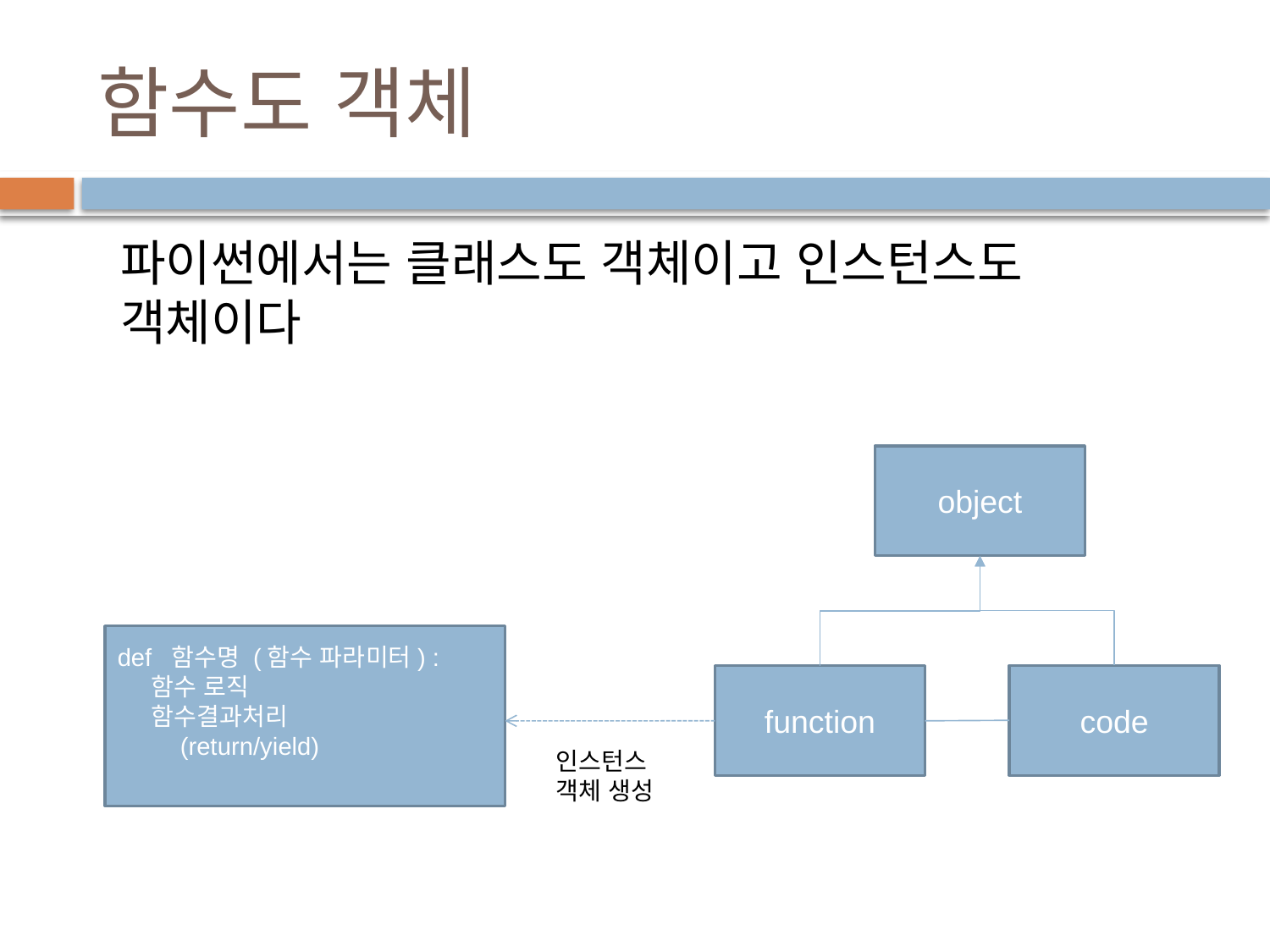

# 함수도 객체
파이썬에서는 클래스도 객체이고 인스턴스도 객체이다
object
def  함수명 (함수 파라미터) :
    함수 로직
    함수결과처리
         (return/yield)

code
function
인스턴스
객체 생성